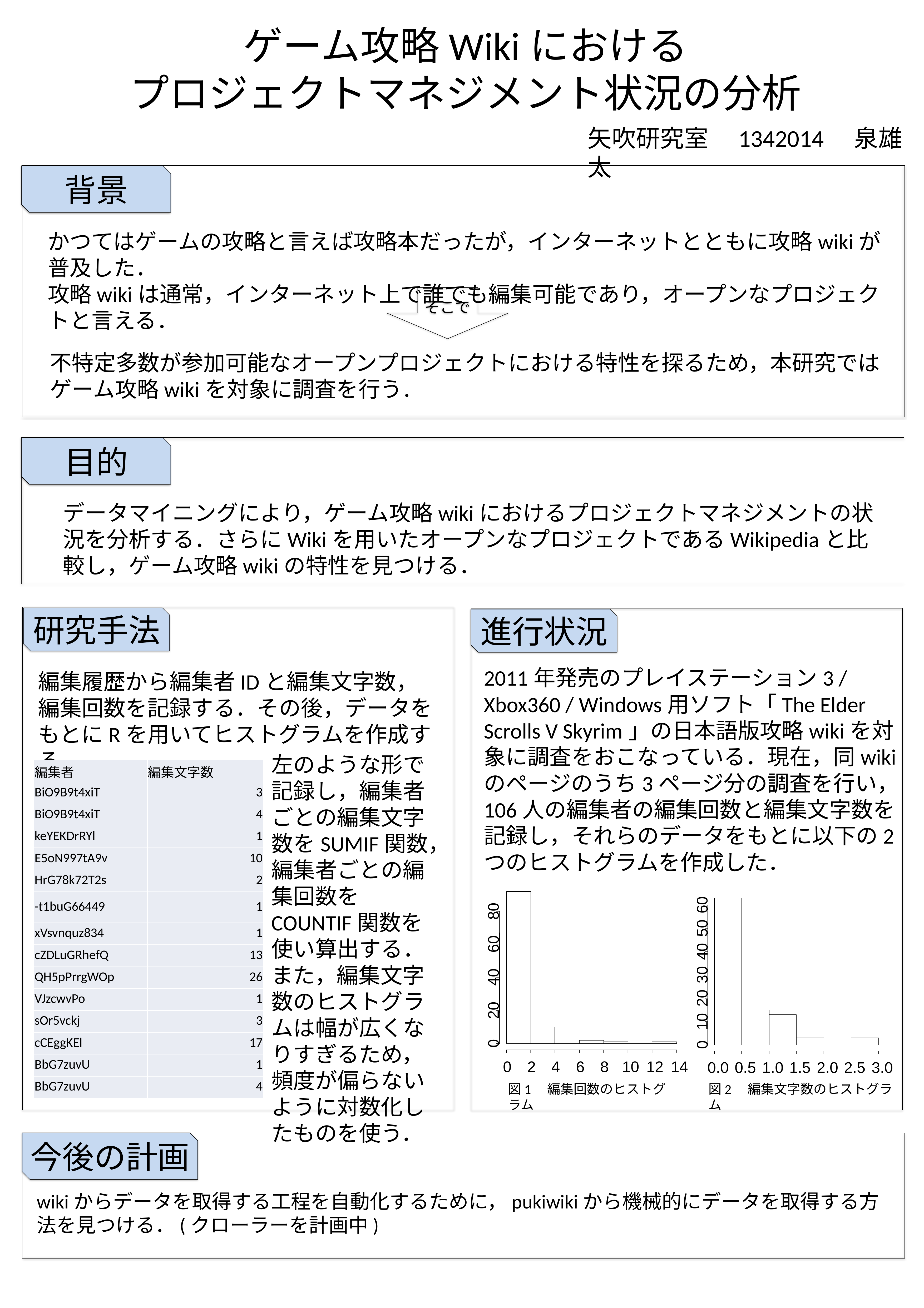

ゲーム攻略Wikiにおける
プロジェクトマネジメント状況の分析
矢吹研究室　1342014　泉雄太

背景
かつてはゲームの攻略と言えば攻略本だったが，インターネットとともに攻略wikiが普及した．
攻略wikiは通常，インターネット上で誰でも編集可能であり，オープンなプロジェクトと言える．
そこで
不特定多数が参加可能なオープンプロジェクトにおける特性を探るため，本研究ではゲーム攻略wikiを対象に調査を行う．

目的
データマイニングにより，ゲーム攻略wikiにおけるプロジェクトマネジメントの状況を分析する．さらにWikiを用いたオープンなプロジェクトであるWikipediaと比較し，ゲーム攻略wikiの特性を見つける．

研究手法

進行状況
2011年発売のプレイステーション3 / Xbox360 / Windows用ソフト「The Elder Scrolls V Skyrim」の日本語版攻略wikiを対象に調査をおこなっている．現在，同wikiのページのうち3ページ分の調査を行い，106人の編集者の編集回数と編集文字数を記録し，それらのデータをもとに以下の2つのヒストグラムを作成した．
編集履歴から編集者IDと編集文字数，編集回数を記録する．その後，データをもとにRを用いてヒストグラムを作成する．
左のような形で記録し，編集者ごとの編集文字数をSUMIF関数，編集者ごとの編集回数をCOUNTIF関数を使い算出する．
また，編集文字数のヒストグラムは幅が広くなりすぎるため，頻度が偏らないように対数化したものを使う．
| 編集者 | 編集文字数 |
| --- | --- |
| BiO9B9t4xiT | 3 |
| BiO9B9t4xiT | 4 |
| keYEKDrRYl | 1 |
| E5oN997tA9v | 10 |
| HrG78k72T2s | 2 |
| -t1buG66449 | 1 |
| xVsvnquz834 | 1 |
| cZDLuGRhefQ | 13 |
| QH5pPrrgWOp | 26 |
| VJzcwvPo | 1 |
| sOr5vckj | 3 |
| cCEggKEl | 17 |
| BbG7zuvU | 1 |
| BbG7zuvU | 4 |

80

60

40

20

0

0
2
4
6
8
10
12
14

60

50

40

30

20

10

0

0.0
0.5
1.0
1.5
2.0
2.5
3.0
図1　編集回数のヒストグラム
図2　編集文字数のヒストグラム
今後の計画

wikiからデータを取得する工程を自動化するために，pukiwikiから機械的にデータを取得する方法を見つける．(クローラーを計画中)